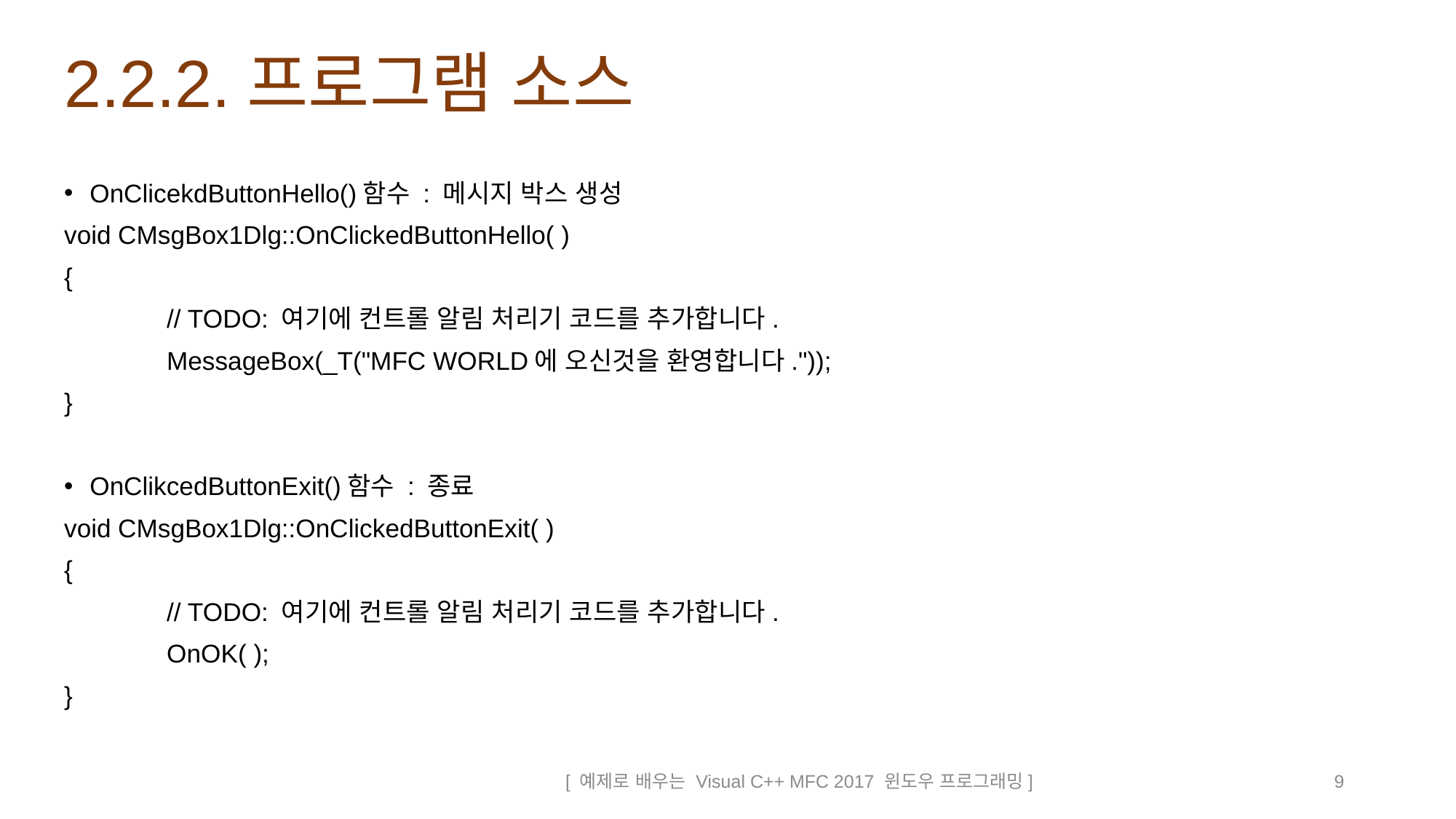

# 2.2.2.프로그램 소스

OnClicekdButtonHello()함수 : 메시지 박스 생성
void CMsgBox1Dlg::OnClickedButtonHello( )
{
	// TODO: 여기에 컨트롤 알림 처리기 코드를 추가합니다.
	MessageBox(_T("MFC WORLD에 오신것을 환영합니다."));
}

OnClikcedButtonExit()함수 : 종료
void CMsgBox1Dlg::OnClickedButtonExit( )
{
	// TODO: 여기에 컨트롤 알림 처리기 코드를 추가합니다.
	OnOK( );
}
[ 예제로 배우는 Visual C++ MFC 2017 윈도우 프로그래밍]
9